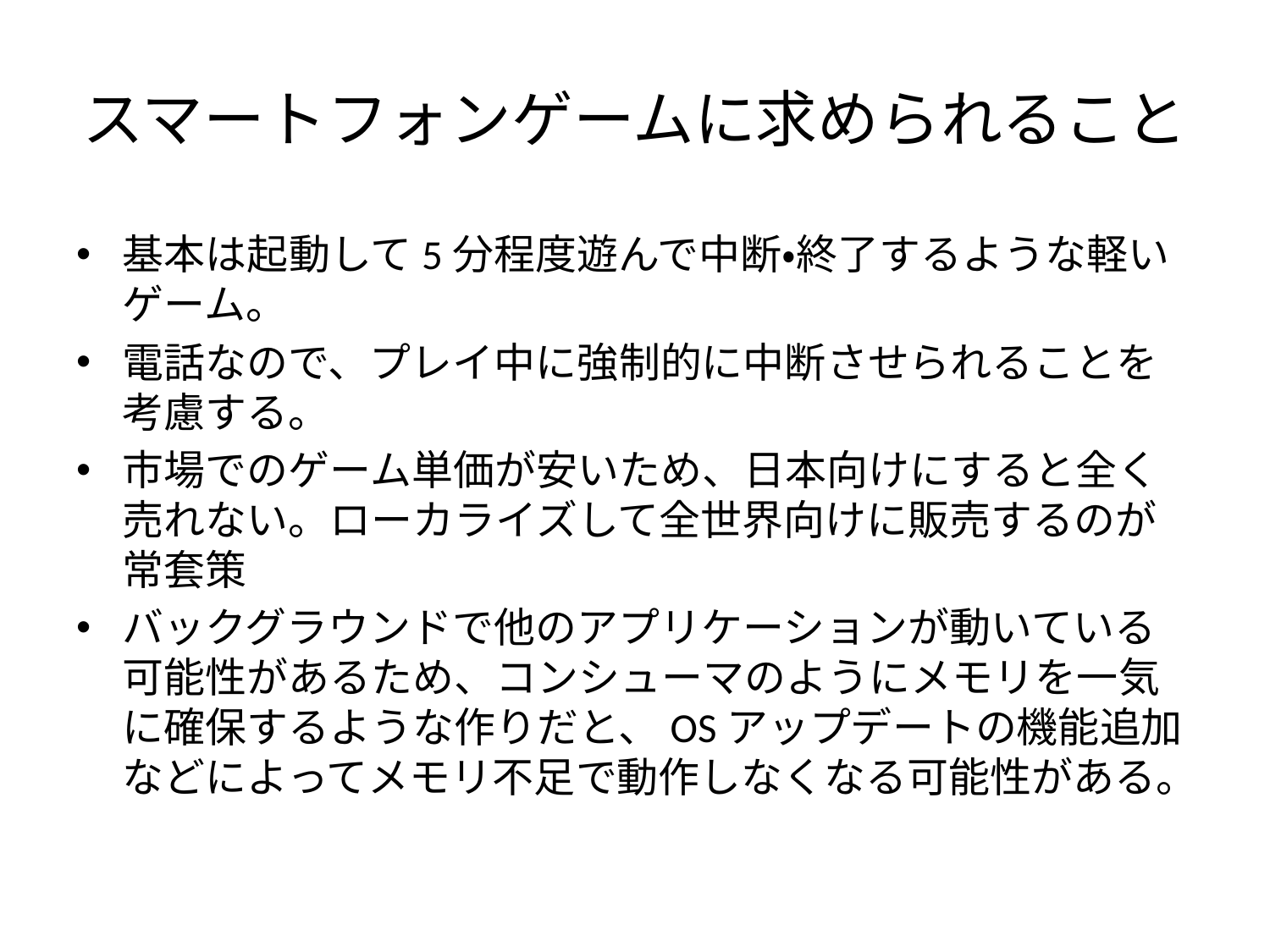

# スマートフォンゲームに求められること
基本は起動して5分程度遊んで中断・終了するような軽いゲーム。
電話なので、プレイ中に強制的に中断させられることを考慮する。
市場でのゲーム単価が安いため、日本向けにすると全く売れない。ローカライズして全世界向けに販売するのが常套策
バックグラウンドで他のアプリケーションが動いている可能性があるため、コンシューマのようにメモリを一気に確保するような作りだと、OSアップデートの機能追加などによってメモリ不足で動作しなくなる可能性がある。